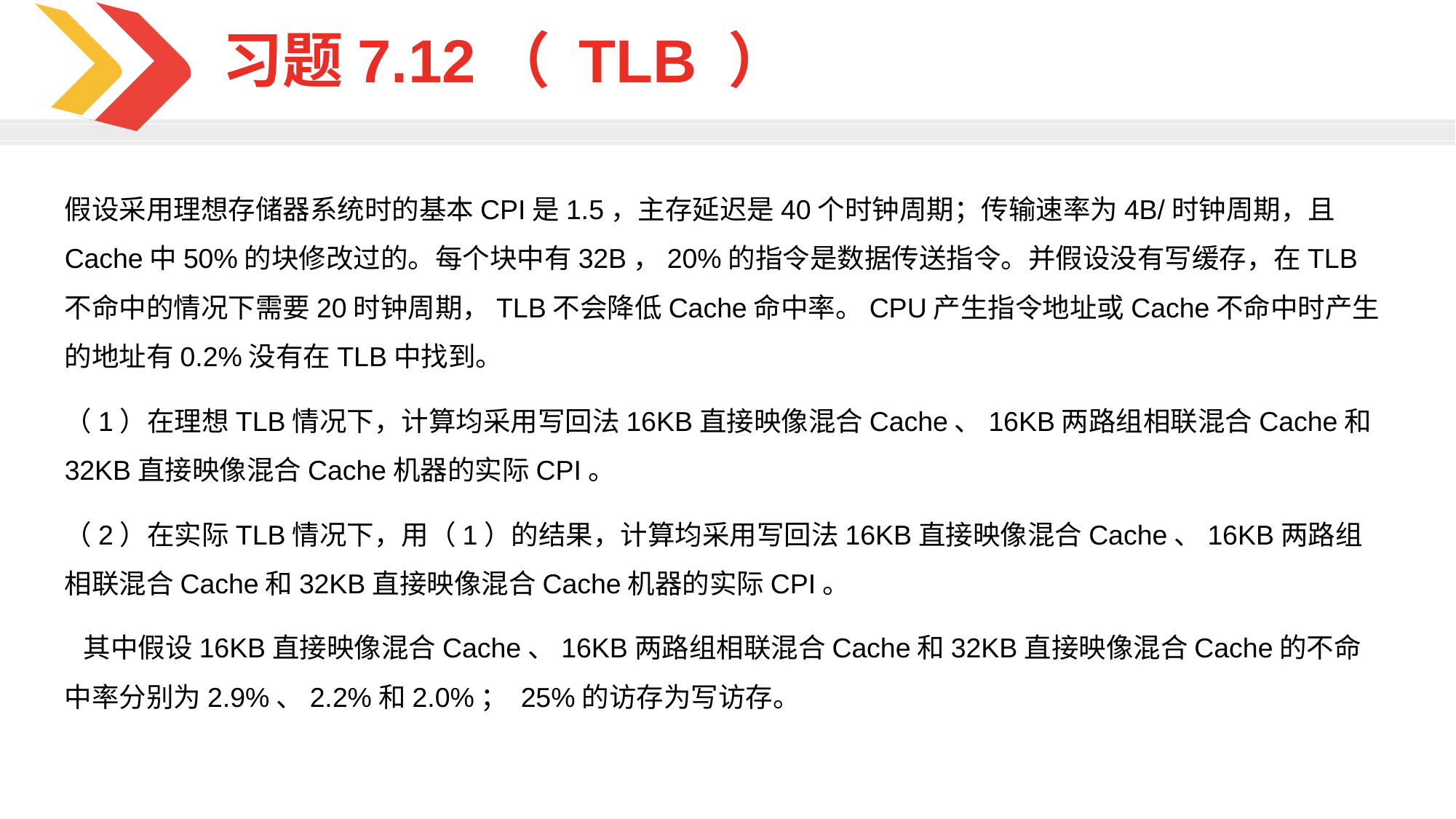

习题7.12（ TLB ）

假设采用理想存储器系统时的基本CPI是1.5，主存延迟是40个时钟周期；传输速率为4B/时钟周期，且Cache中50%的块修改过的。每个块中有32B，20%的指令是数据传送指令。并假设没有写缓存，在TLB不命中的情况下需要20时钟周期，TLB不会降低Cache命中率。CPU产生指令地址或Cache不命中时产生的地址有0.2%没有在TLB中找到。
（1）在理想TLB情况下，计算均采用写回法16KB直接映像混合Cache、16KB两路组相联混合Cache和32KB直接映像混合Cache机器的实际CPI。
（2）在实际TLB情况下，用（1）的结果，计算均采用写回法16KB直接映像混合Cache、16KB两路组相联混合Cache和32KB直接映像混合Cache机器的实际CPI。
  其中假设16KB直接映像混合Cache、16KB两路组相联混合Cache和32KB直接映像混合Cache的不命中率分别为2.9%、2.2%和2.0%； 25%的访存为写访存。